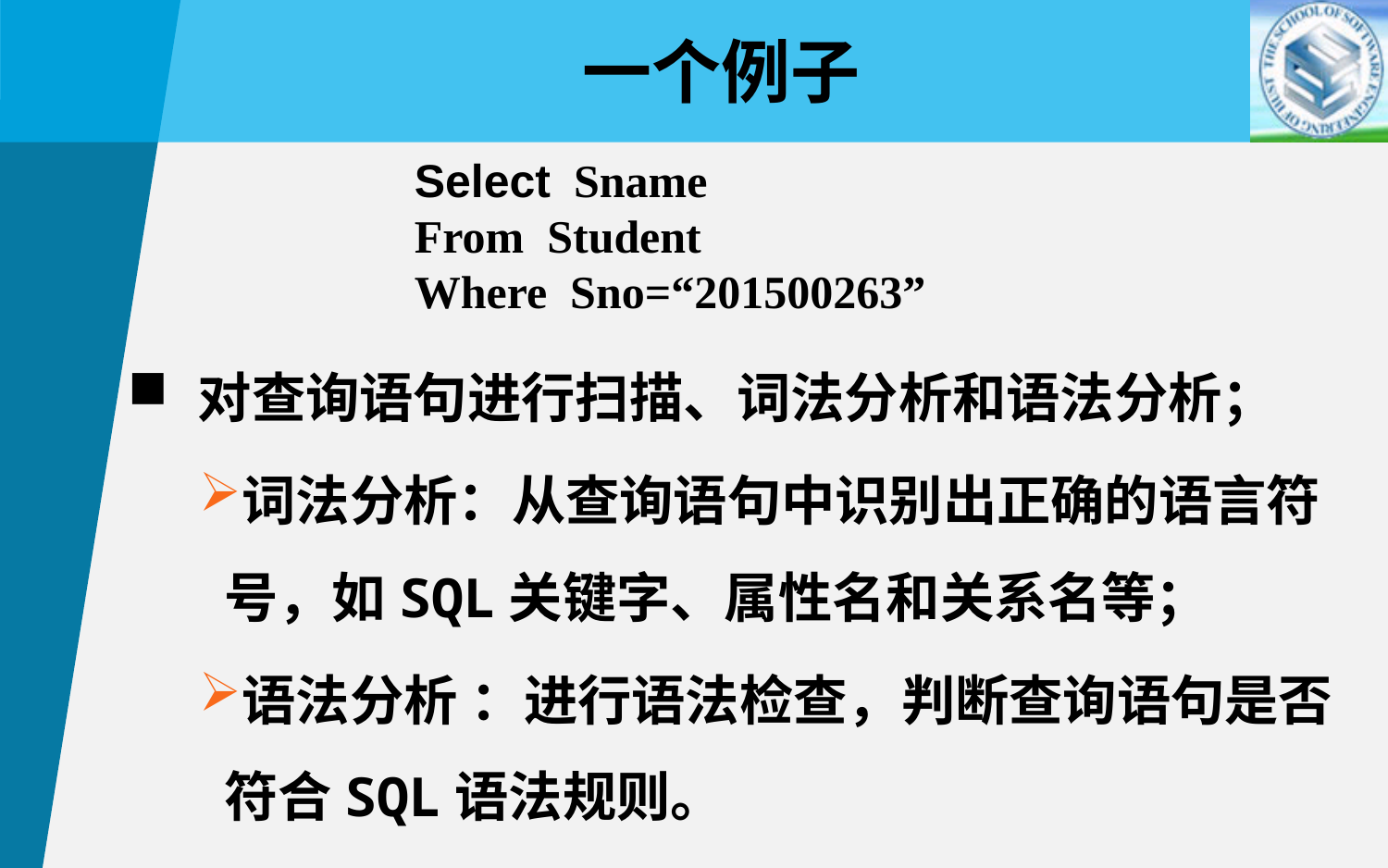

一个例子
Select  Sname
From  Student
Where  Sno=“201500263”
对查询语句进行扫描、词法分析和语法分析；
词法分析：从查询语句中识别出正确的语言符号，如SQL关键字、属性名和关系名等；
语法分析 ：进行语法检查，判断查询语句是否符合SQL语法规则。